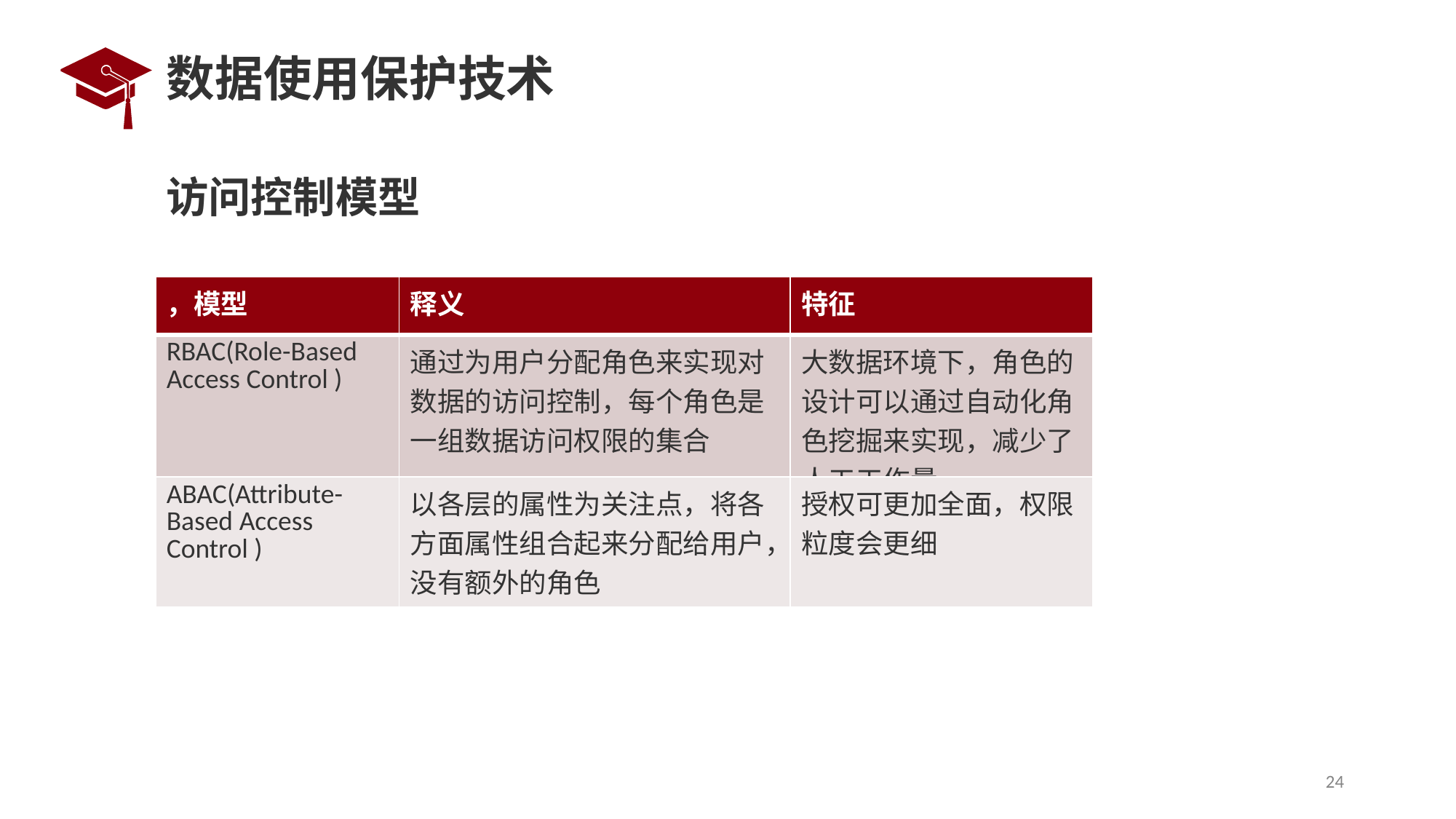

# 数据使用保护技术
访问控制模型
| ，模型 | 释义 | 特征 |
| --- | --- | --- |
| RBAC(Role-Based Access Control ) | 通过为用户分配角色来实现对数据的访问控制，每个角色是一组数据访问权限的集合 | 大数据环境下，角色的设计可以通过自动化角色挖掘来实现，减少了人工工作量 |
| ABAC(Attribute-Based Access Control ) | 以各层的属性为关注点，将各方面属性组合起来分配给用户，没有额外的角色 | 授权可更加全面，权限粒度会更细 |
24